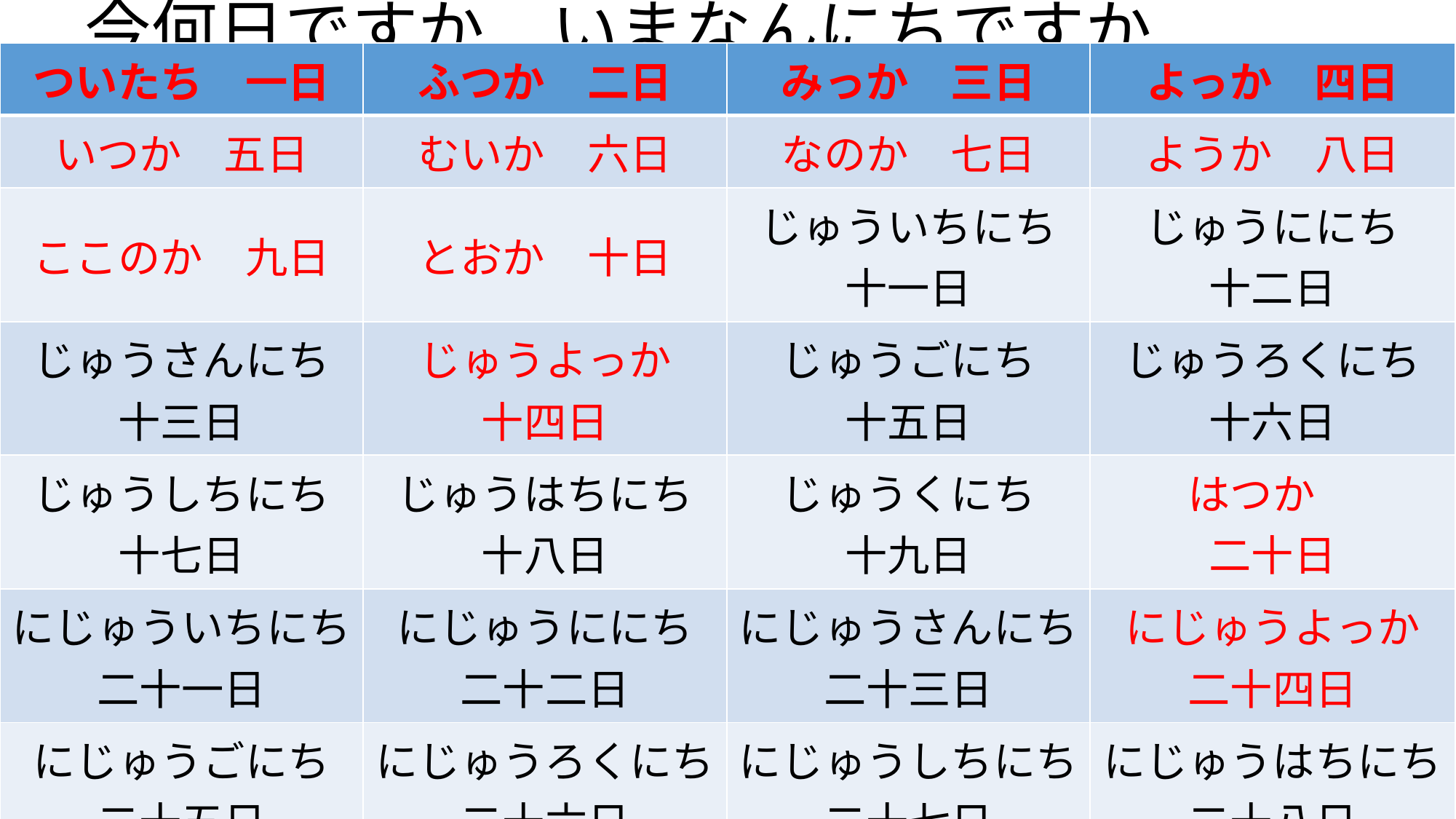

# 今何日ですか　いまなんにちですか
| ついたち　一日 | ふつか　二日 | みっか　三日 | よっか　四日 |
| --- | --- | --- | --- |
| いつか　五日 | むいか　六日 | なのか　七日 | ようか　八日 |
| ここのか　九日 | とおか　十日 | じゅういちにち 十一日 | じゅうににち 十二日 |
| じゅうさんにち 十三日 | じゅうよっか 十四日 | じゅうごにち 十五日 | じゅうろくにち 十六日 |
| じゅうしちにち 十七日 | じゅうはちにち 十八日 | じゅうくにち 十九日 | はつか　 二十日 |
| にじゅういちにち 二十一日 | にじゅうににち 二十二日 | にじゅうさんにち 二十三日 | にじゅうよっか 二十四日 |
| にじゅうごにち 二十五日 | にじゅうろくにち 二十六日 | にじゅうしちにち 二十七日 | にじゅうはちにち 二十八日 |
| にじゅうくにち 二十九日 | さんじゅうにち 三十日 | さんじゅういちにち 三十一日 |  |